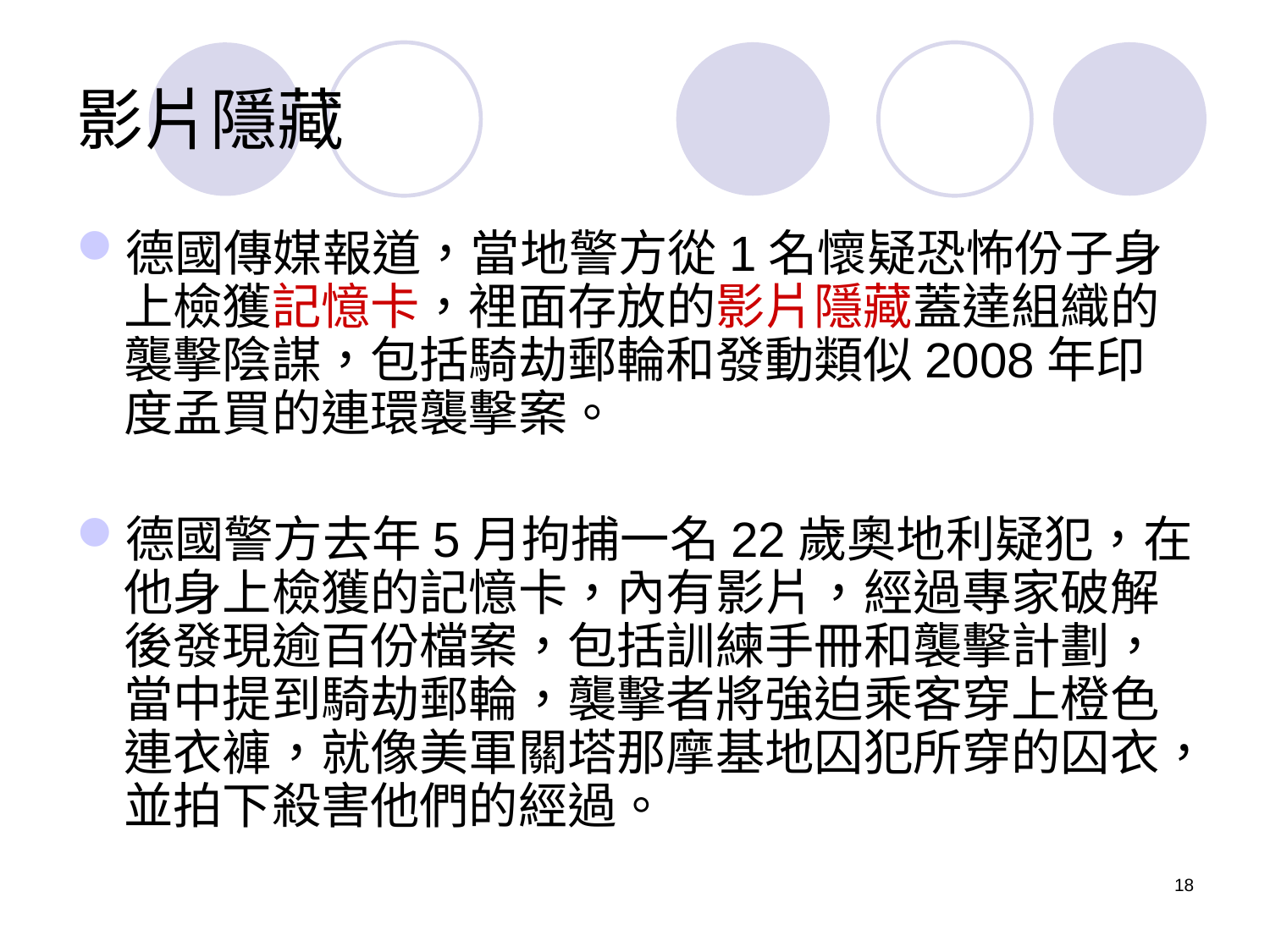

# 影片隱藏
德國傳媒報道，當地警方從1名懷疑恐怖份子身上檢獲記憶卡，裡面存放的影片隱藏蓋達組織的襲擊陰謀，包括騎劫郵輪和發動類似2008年印度孟買的連環襲擊案。

德國警方去年5月拘捕一名22歲奧地利疑犯，在他身上檢獲的記憶卡，內有影片，經過專家破解後發現逾百份檔案，包括訓練手冊和襲擊計劃，當中提到騎劫郵輪，襲擊者將強迫乘客穿上橙色連衣褲，就像美軍關塔那摩基地囚犯所穿的囚衣，並拍下殺害他們的經過。

18